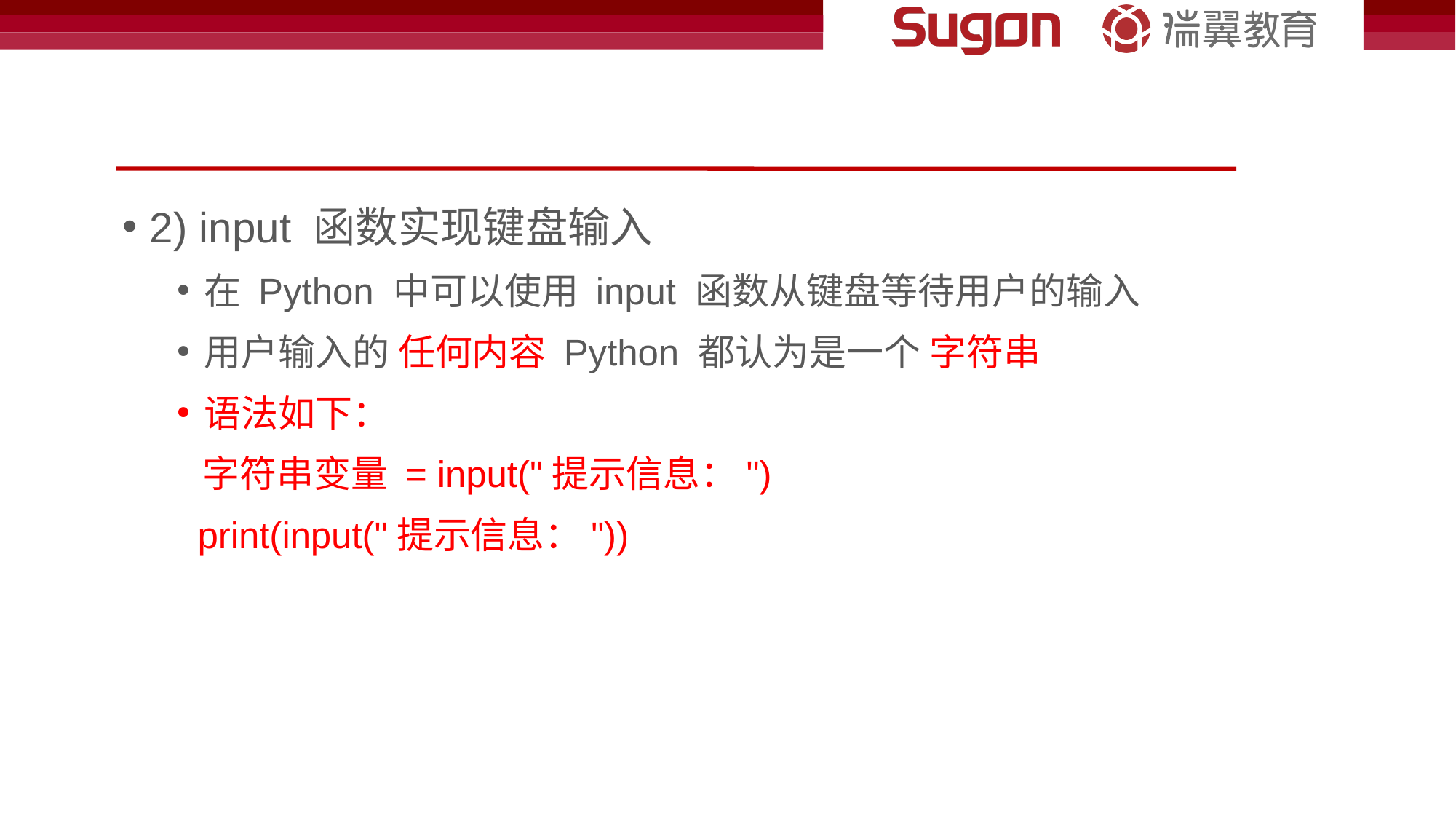

#
2) input 函数实现键盘输入
在 Python 中可以使用 input 函数从键盘等待用户的输入
用户输入的 任何内容 Python 都认为是一个 字符串
语法如下：
  字符串变量 = input("提示信息：")
  print(input("提示信息："))